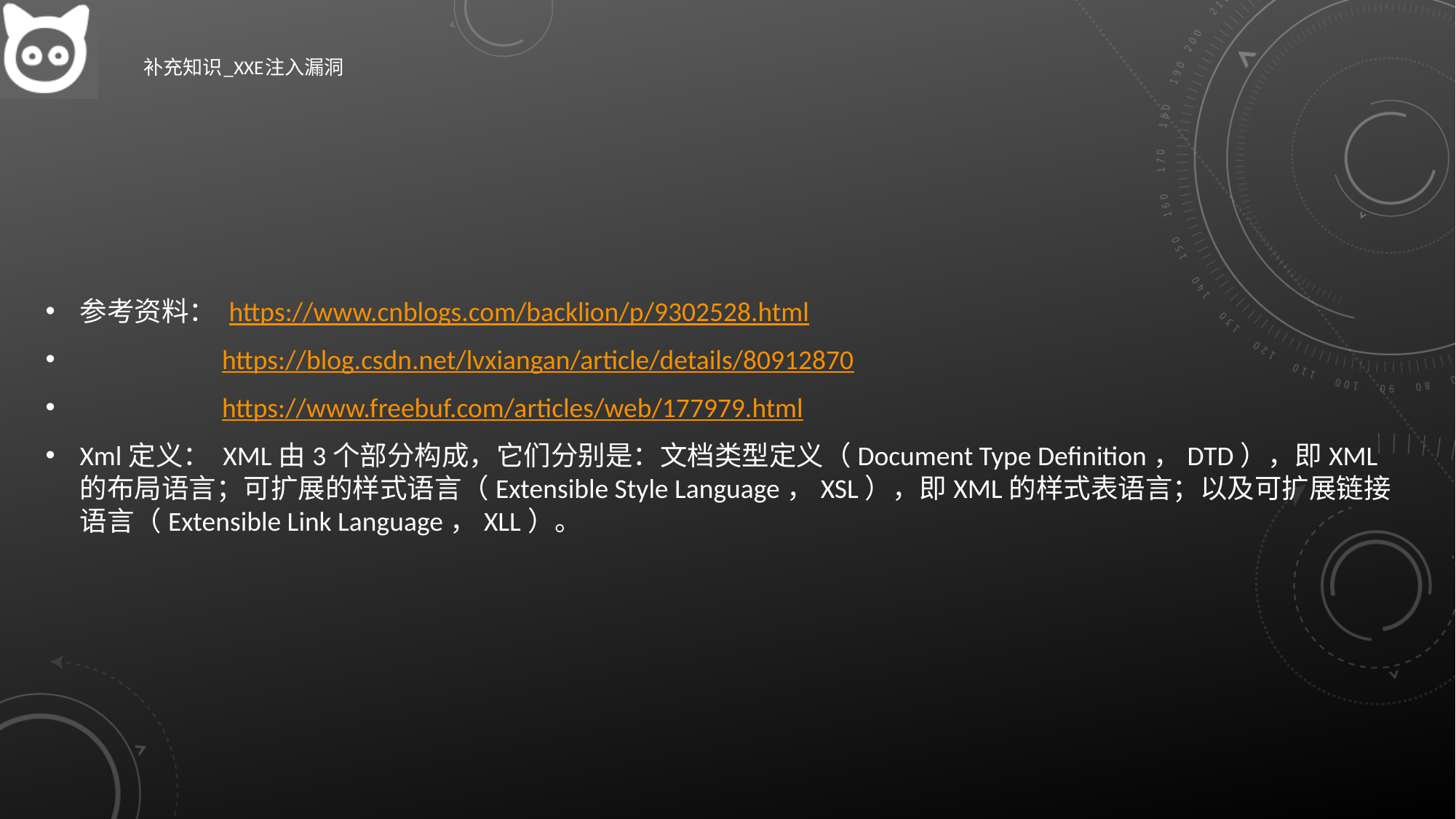

# 补充知识_XXE注入漏洞
参考资料： https://www.cnblogs.com/backlion/p/9302528.html
                       https://blog.csdn.net/lvxiangan/article/details/80912870
                       https://www.freebuf.com/articles/web/177979.html
Xml定义： XML由3个部分构成，它们分别是：文档类型定义（Document Type Definition，DTD），即XML的布局语言；可扩展的样式语言（Extensible Style Language，XSL），即XML的样式表语言；以及可扩展链接语言（Extensible Link Language，XLL）。